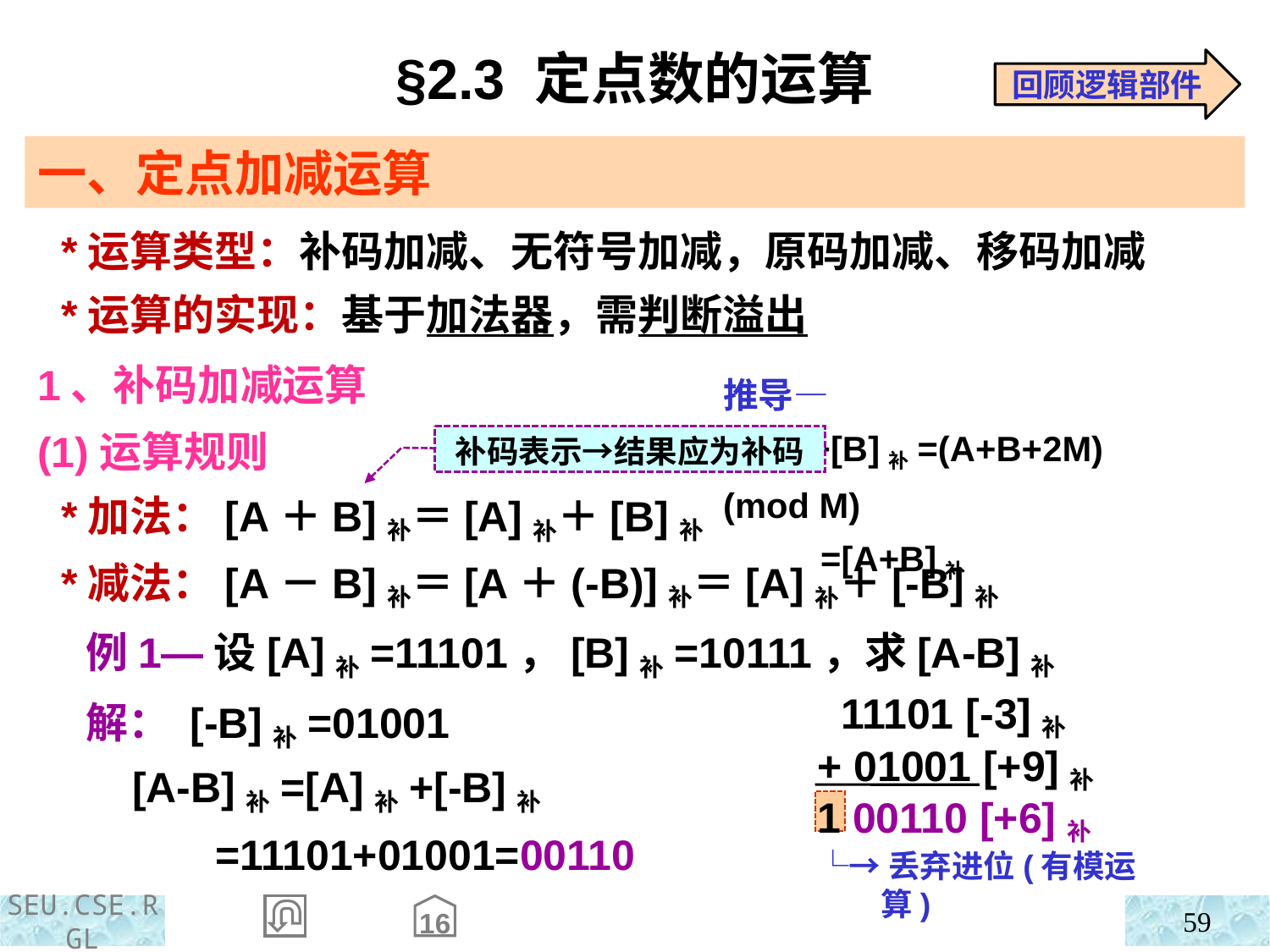

§2.3 定点数的运算
回顾逻辑部件
一、定点加减运算
  *运算类型：补码加减、无符号加减，原码加减、移码加减
  *运算的实现：基于加法器，需判断溢出
1、补码加减运算
推导—
[A]补+[B]补=(A+B+2M) (mod M)
          =[A+B]补
(1)运算规则
  *加法：[A＋B]补＝[A]补＋[B]补
补码表示→结果应为补码
  *减法：[A－B]补＝[A＋(-B)]补＝[A]补＋[-B]补
    例1—设[A]补=11101，[B]补=10111，求[A-B]补
    解： [-B]补=01001
        [A-B]补=[A]补+[-B]补
               =11101+01001=00110
  11101 [-3]补
+ 01001 [+9]补
1 00110 [+6]补
└→丢弃进位(有模运算)

16

59